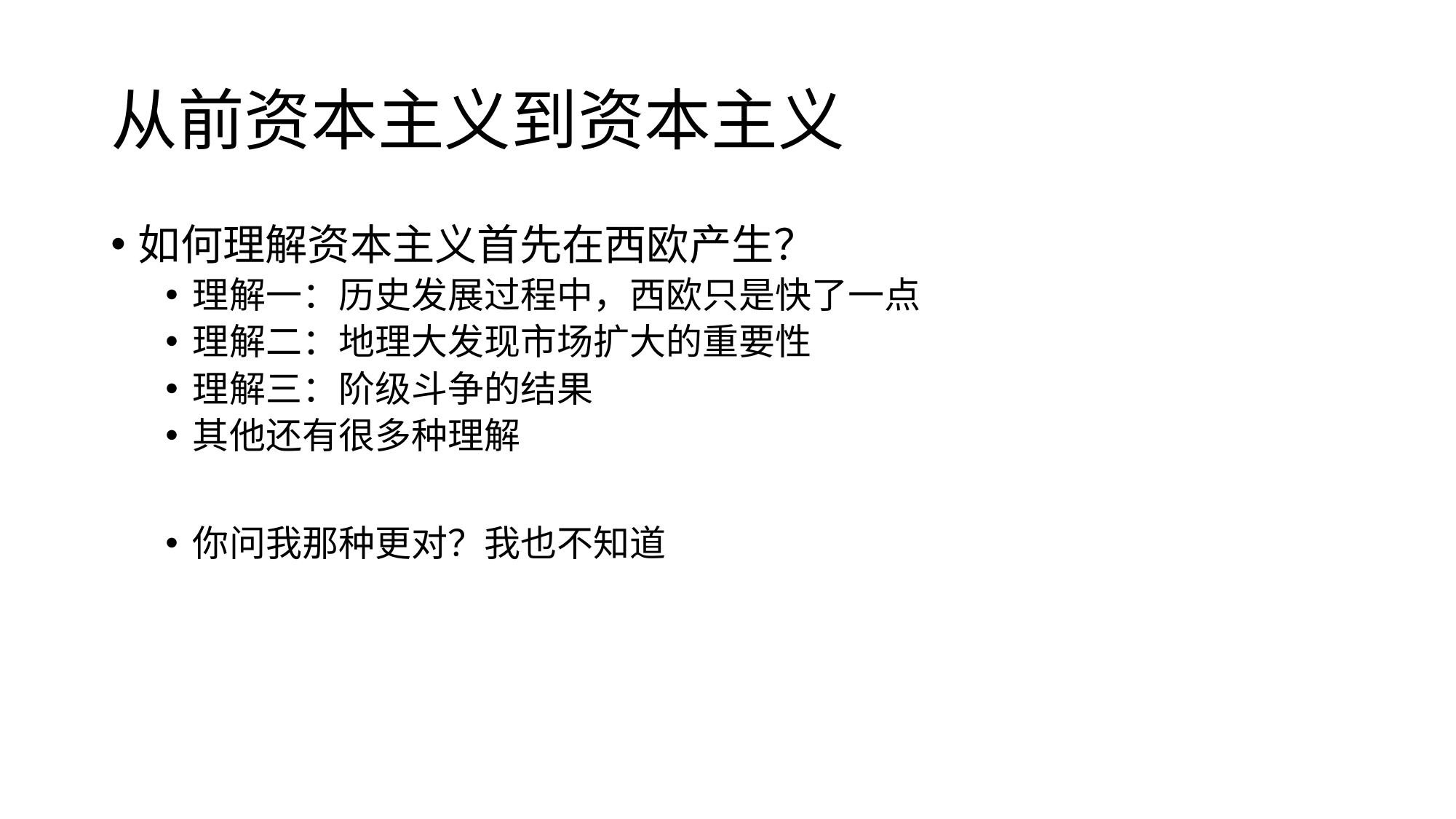

# 从前资本主义到资本主义
如何理解资本主义首先在西欧产生？
理解一：历史发展过程中，西欧只是快了一点
理解二：地理大发现市场扩大的重要性
理解三：阶级斗争的结果
其他还有很多种理解

你问我那种更对？我也不知道